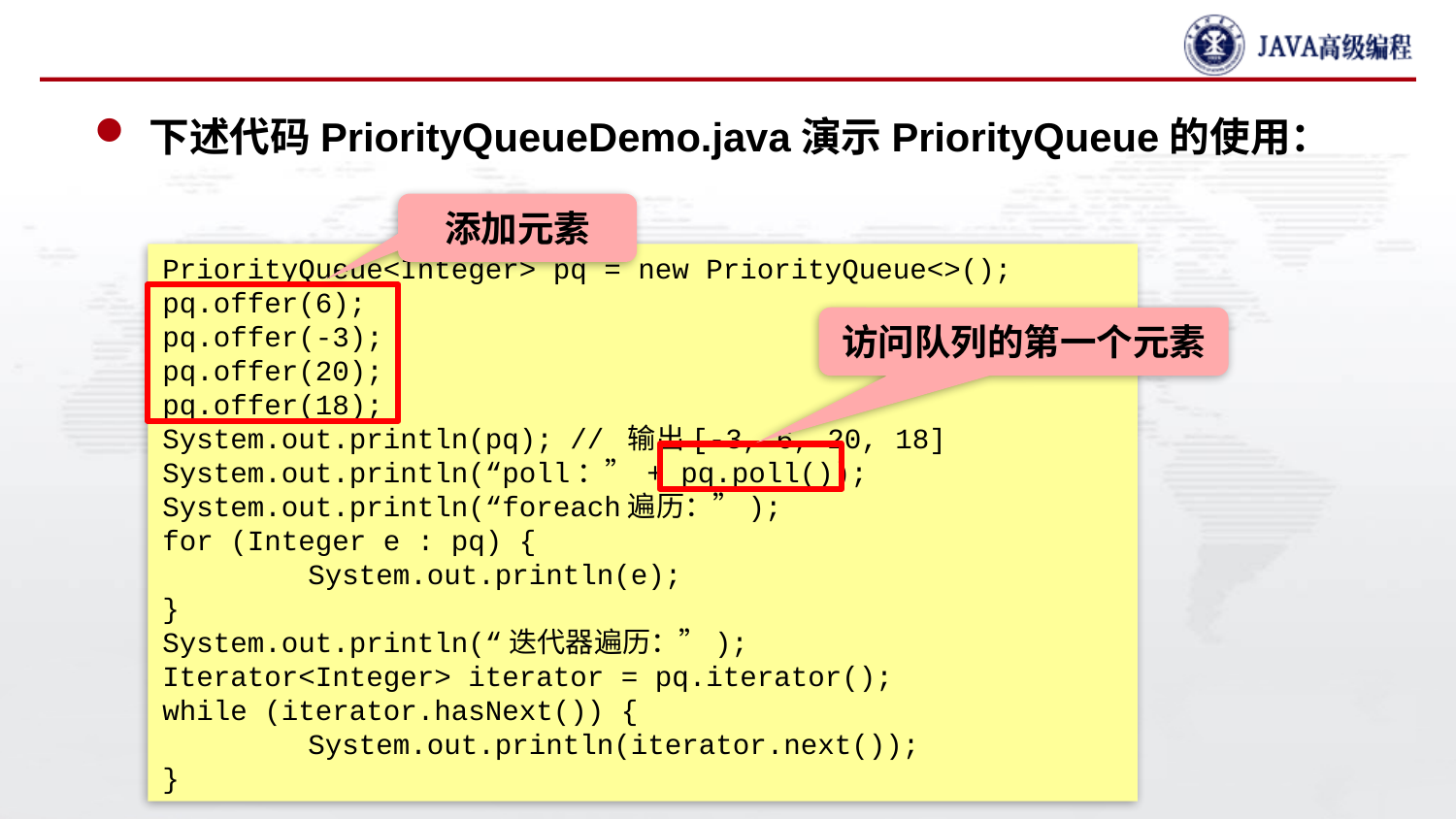

#
下述代码PriorityQueueDemo.java演示PriorityQueue的使用：

添加元素
PriorityQueue<Integer> pq = new PriorityQueue<>();
pq.offer(6);
pq.offer(-3);
pq.offer(20);
pq.offer(18);
System.out.println(pq); // 输出[-3, 6, 20, 18]
System.out.println(“poll：” + pq.poll());
System.out.println(“foreach遍历：”);
for (Integer e : pq) {
	System.out.println(e);
}
System.out.println(“迭代器遍历：”);
Iterator<Integer> iterator = pq.iterator();
while (iterator.hasNext()) {
	System.out.println(iterator.next());
}

访问队列的第一个元素